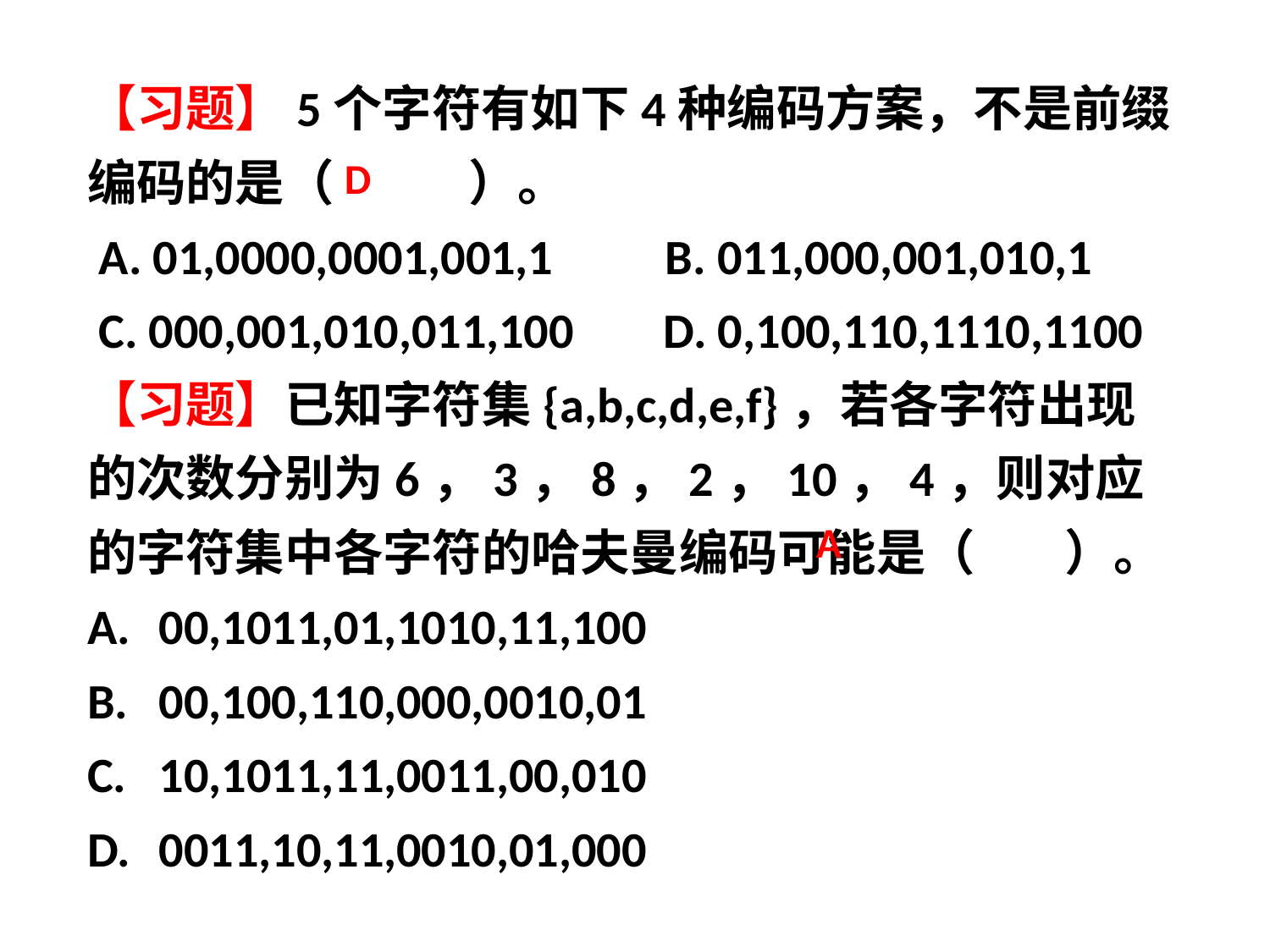

【习题】5个字符有如下4种编码方案，不是前缀编码的是（            ）。
 A. 01,0000,0001,001,1          B. 011,000,001,010,1
 C. 000,001,010,011,100        D. 0,100,110,1110,1100
【习题】已知字符集{a,b,c,d,e,f}，若各字符出现的次数分别为6，3，8，2，10，4，则对应的字符集中各字符的哈夫曼编码可能是（        ）。
00,1011,01,1010,11,100
00,100,110,000,0010,01
10,1011,11,0011,00,010
0011,10,11,0010,01,000
D
A